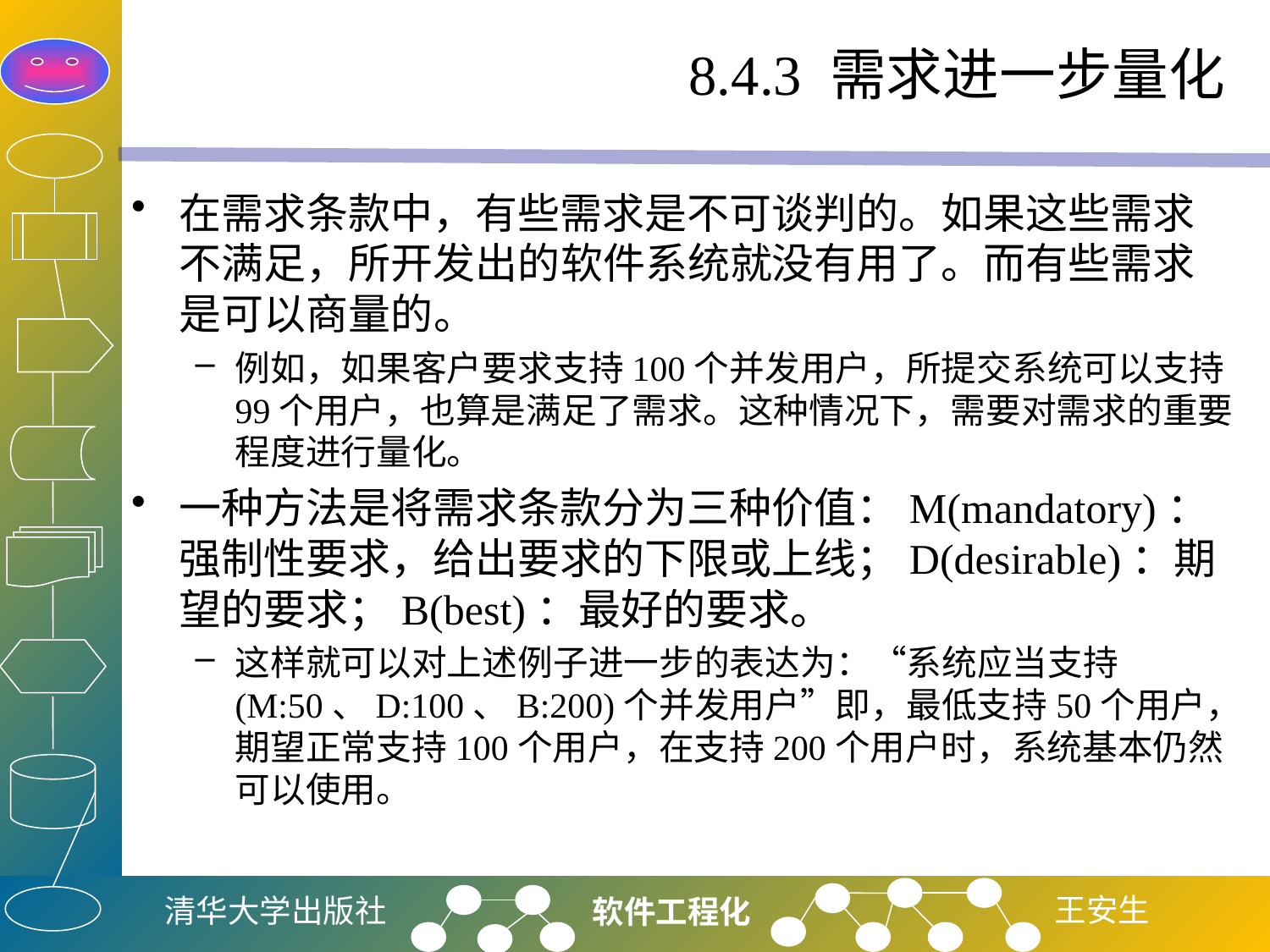

# 8.4.3 需求进一步量化
在需求条款中，有些需求是不可谈判的。如果这些需求不满足，所开发出的软件系统就没有用了。而有些需求是可以商量的。
例如，如果客户要求支持100个并发用户，所提交系统可以支持99个用户，也算是满足了需求。这种情况下，需要对需求的重要程度进行量化。
一种方法是将需求条款分为三种价值：M(mandatory)：强制性要求，给出要求的下限或上线；D(desirable)：期望的要求；B(best)：最好的要求。
这样就可以对上述例子进一步的表达为：“系统应当支持 (M:50、D:100、B:200)个并发用户”即，最低支持50个用户，期望正常支持100个用户，在支持200个用户时，系统基本仍然可以使用。